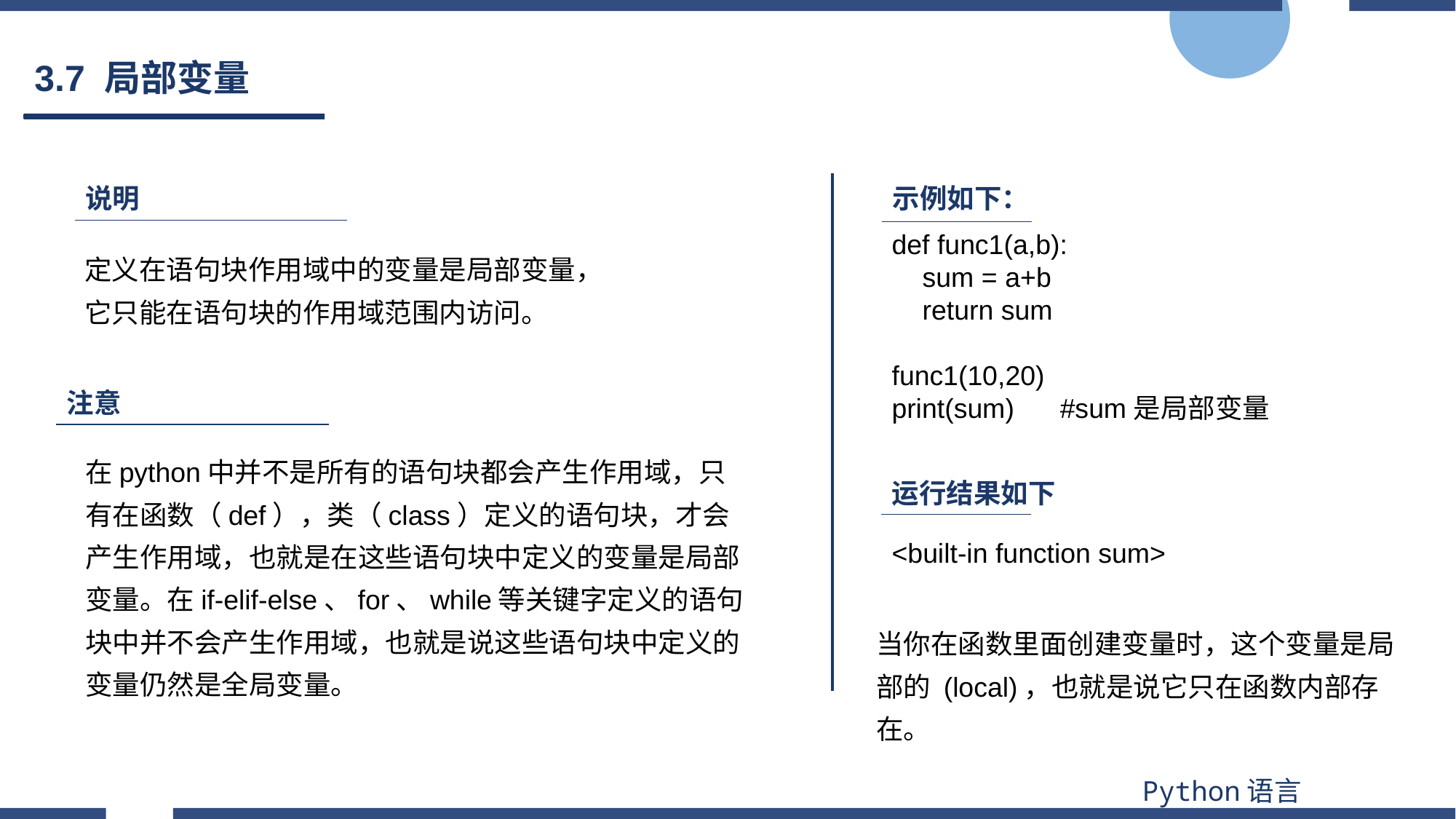

# 3.7 局部变量
说明
示例如下：
def func1(a,b):
    sum = a+b
    return sum

func1(10,20)
print(sum)      #sum是局部变量
定义在语句块作用域中的变量是局部变量，它只能在语句块的作用域范围内访问。
注意
在python中并不是所有的语句块都会产生作用域，只有在函数（def），类（class）定义的语句块，才会产生作用域，也就是在这些语句块中定义的变量是局部变量。在if-elif-else、for、while等关键字定义的语句块中并不会产生作用域，也就是说这些语句块中定义的变量仍然是全局变量。
运行结果如下
<built-in function sum>
当你在函数里面创建变量时，这个变量是局部的 (local)，也就是说它只在函数内部存 在。